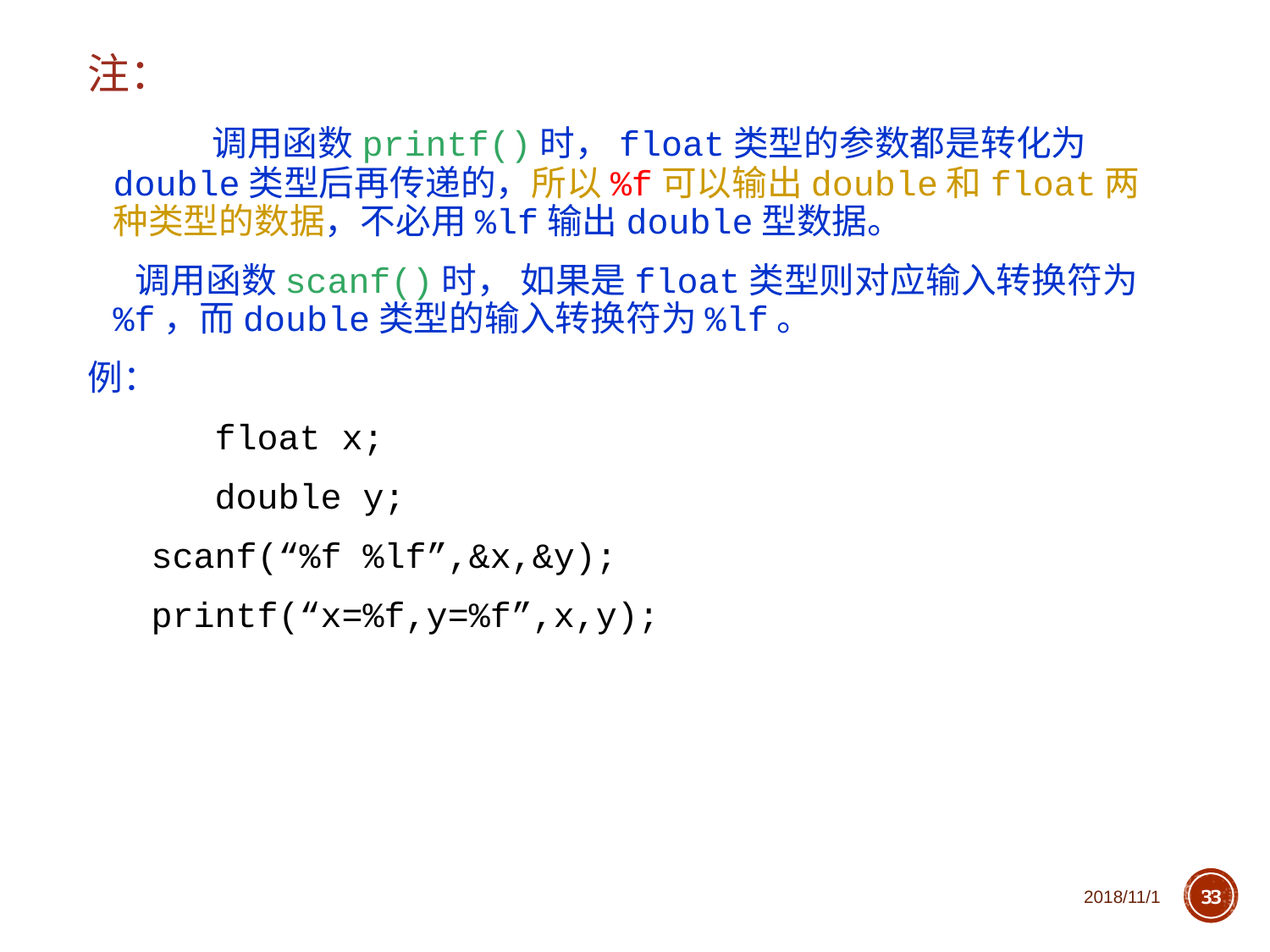

注：
            调用函数printf()时，float类型的参数都是转化为double类型后再传递的，所以%f可以输出double和float两种类型的数据，不必用%lf输出double型数据。
     调用函数scanf()时， 如果是float类型则对应输入转换符为%f，而double类型的输入转换符为%lf。
例：
      float x;
      double y;
   scanf(“%f %lf”,&x,&y);
   printf(“x=%f,y=%f”,x,y);
2018/11/1
33